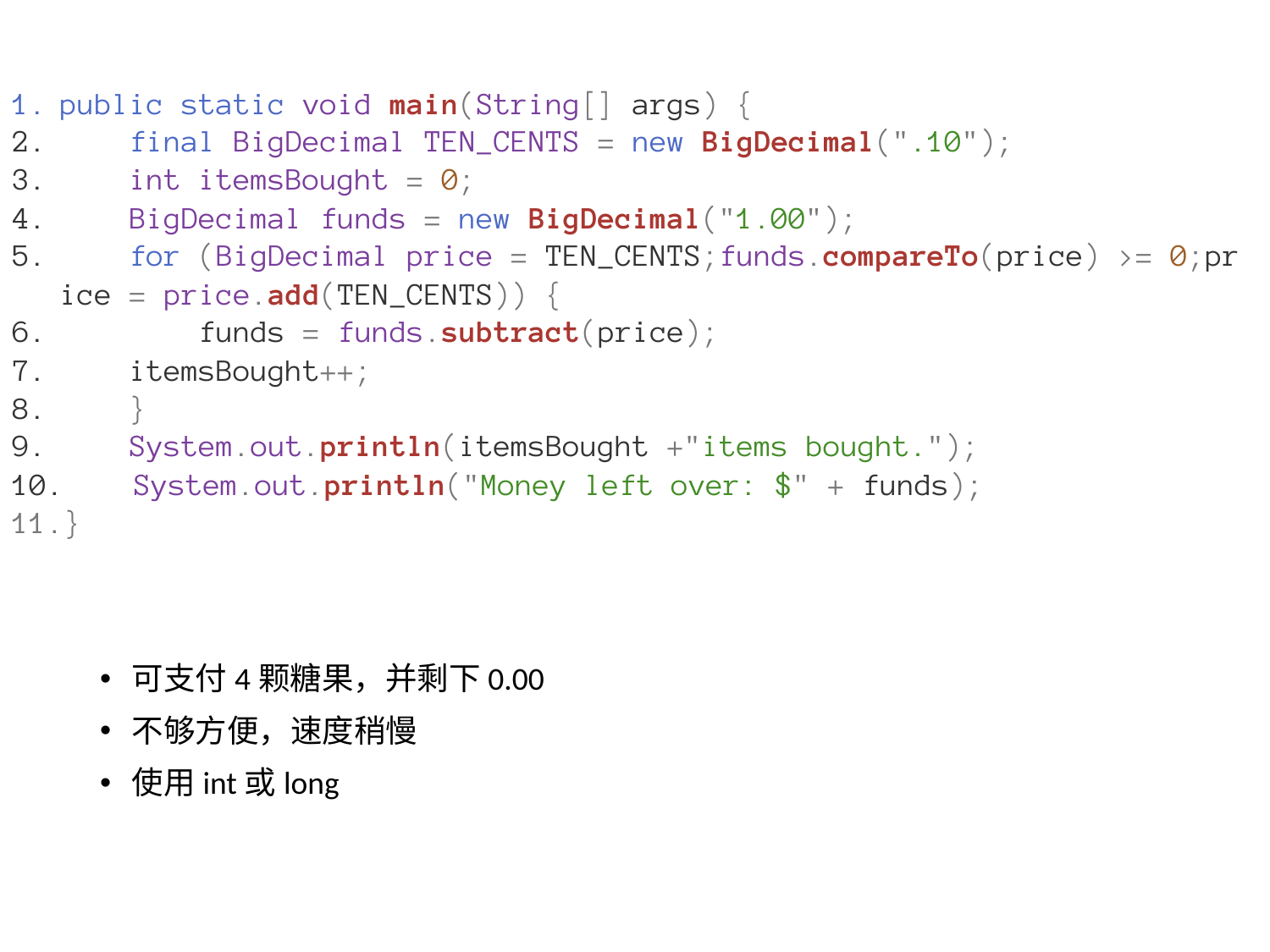

public static void main(String[] args) {
    final BigDecimal TEN_CENTS = new BigDecimal(".10");
    int itemsBought = 0;
    BigDecimal funds = new BigDecimal("1.00");
    for (BigDecimal price = TEN_CENTS;funds.compareTo(price) >= 0;price = price.add(TEN_CENTS)) {
        funds = funds.subtract(price);
    itemsBought++;
    }
    System.out.println(itemsBought +"items bought.");
    System.out.println("Money left over: $" + funds);
}
可支付4颗糖果，并剩下0.00
不够方便，速度稍慢
使用int或long